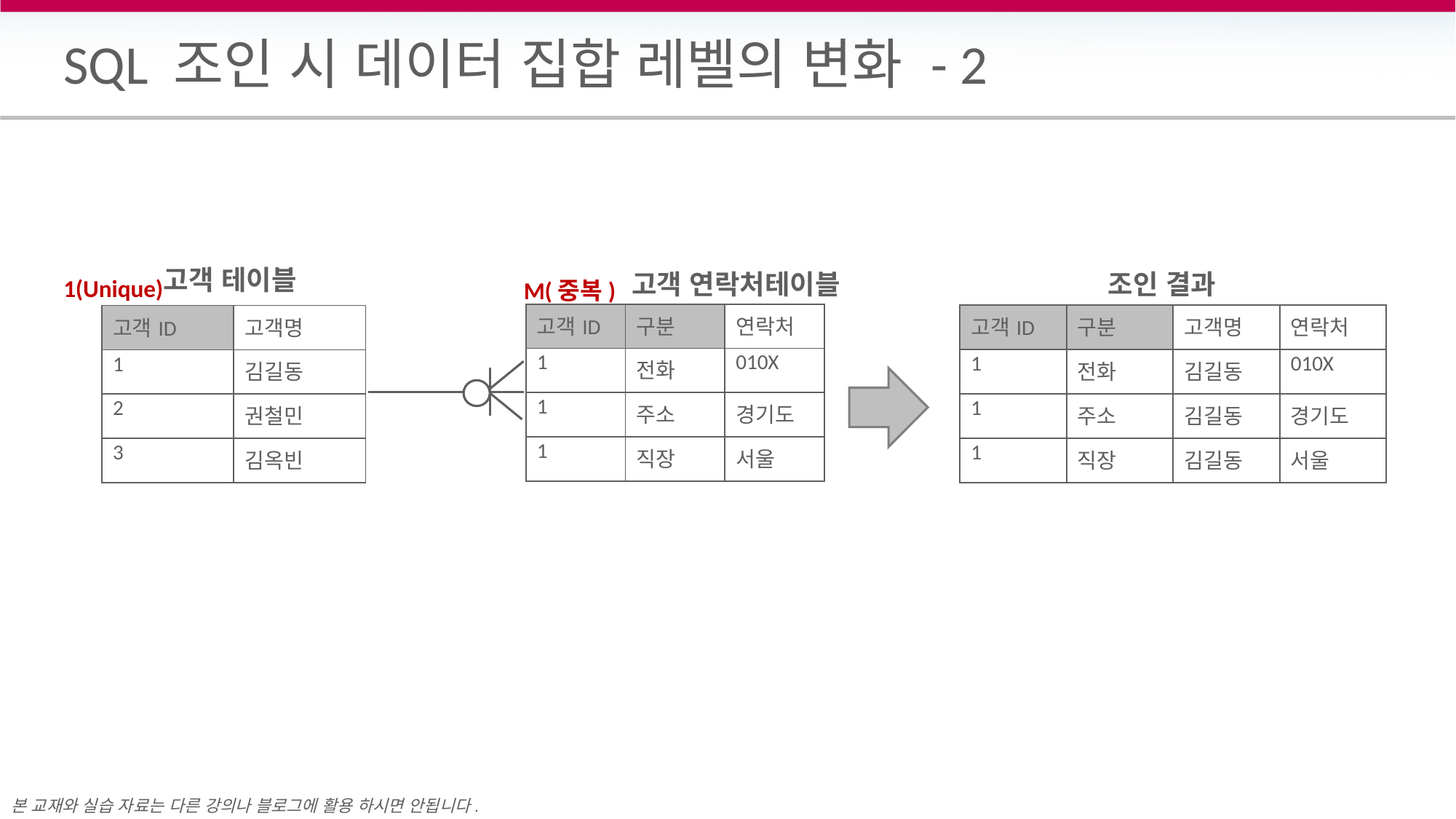

# SQL 조인 시 데이터 집합 레벨의 변화 - 2
고객 테이블
고객 연락처테이블
조인 결과
1(Unique)
M(중복)
| 고객ID | 구분 | 연락처 |
| --- | --- | --- |
| 1 | 전화 | 010X |
| 1 | 주소 | 경기도 |
| 1 | 직장 | 서울 |
| 고객ID | 구분 | 고객명 | 연락처 |
| --- | --- | --- | --- |
| 1 | 전화 | 김길동 | 010X |
| 1 | 주소 | 김길동 | 경기도 |
| 1 | 직장 | 김길동 | 서울 |
| 고객ID | 고객명 |
| --- | --- |
| 1 | 김길동 |
| 2 | 권철민 |
| 3 | 김옥빈 |